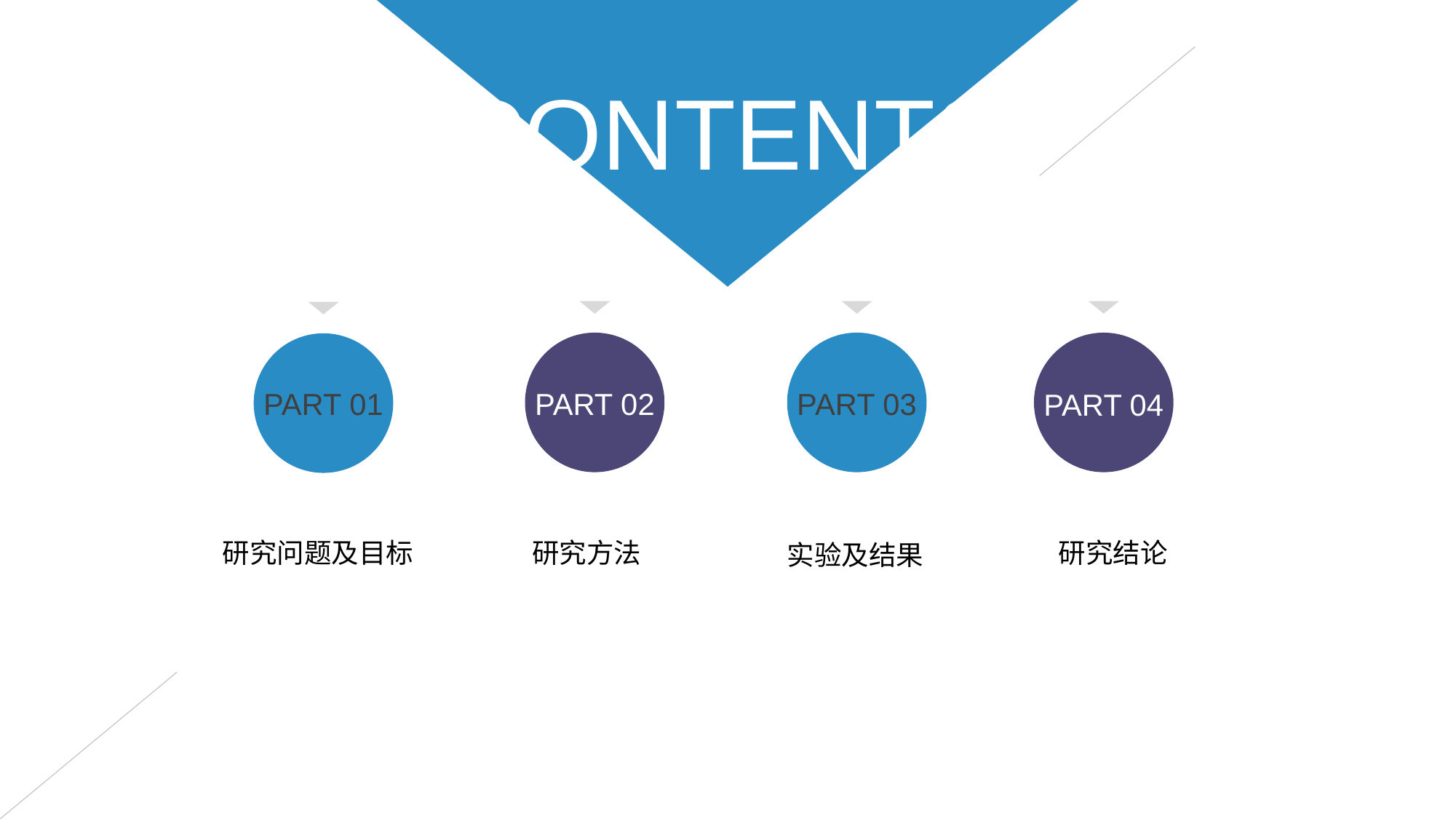

CONTENTS

PART 01
PART 02
PART 03
PART 04
研究问题及目标
研究方法
研究结论
实验及结果